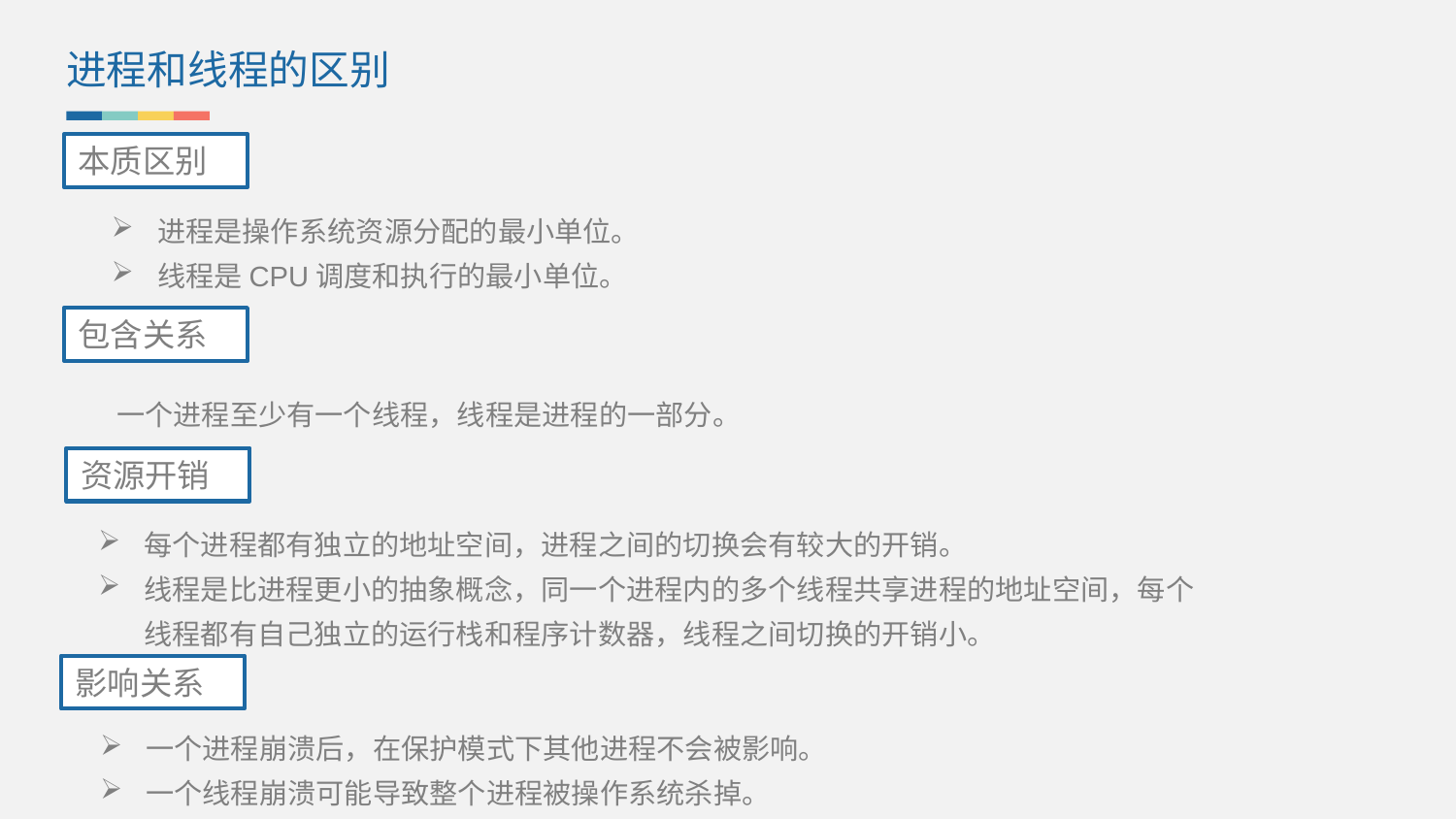

进程和线程的区别

本质区别
进程是操作系统资源分配的最小单位。
线程是CPU调度和执行的最小单位。
包含关系
一个进程至少有一个线程，线程是进程的一部分。
资源开销
每个进程都有独立的地址空间，进程之间的切换会有较大的开销。
线程是比进程更小的抽象概念，同一个进程内的多个线程共享进程的地址空间，每个线程都有自己独立的运行栈和程序计数器，线程之间切换的开销小。
影响关系
一个进程崩溃后，在保护模式下其他进程不会被影响。
一个线程崩溃可能导致整个进程被操作系统杀掉。